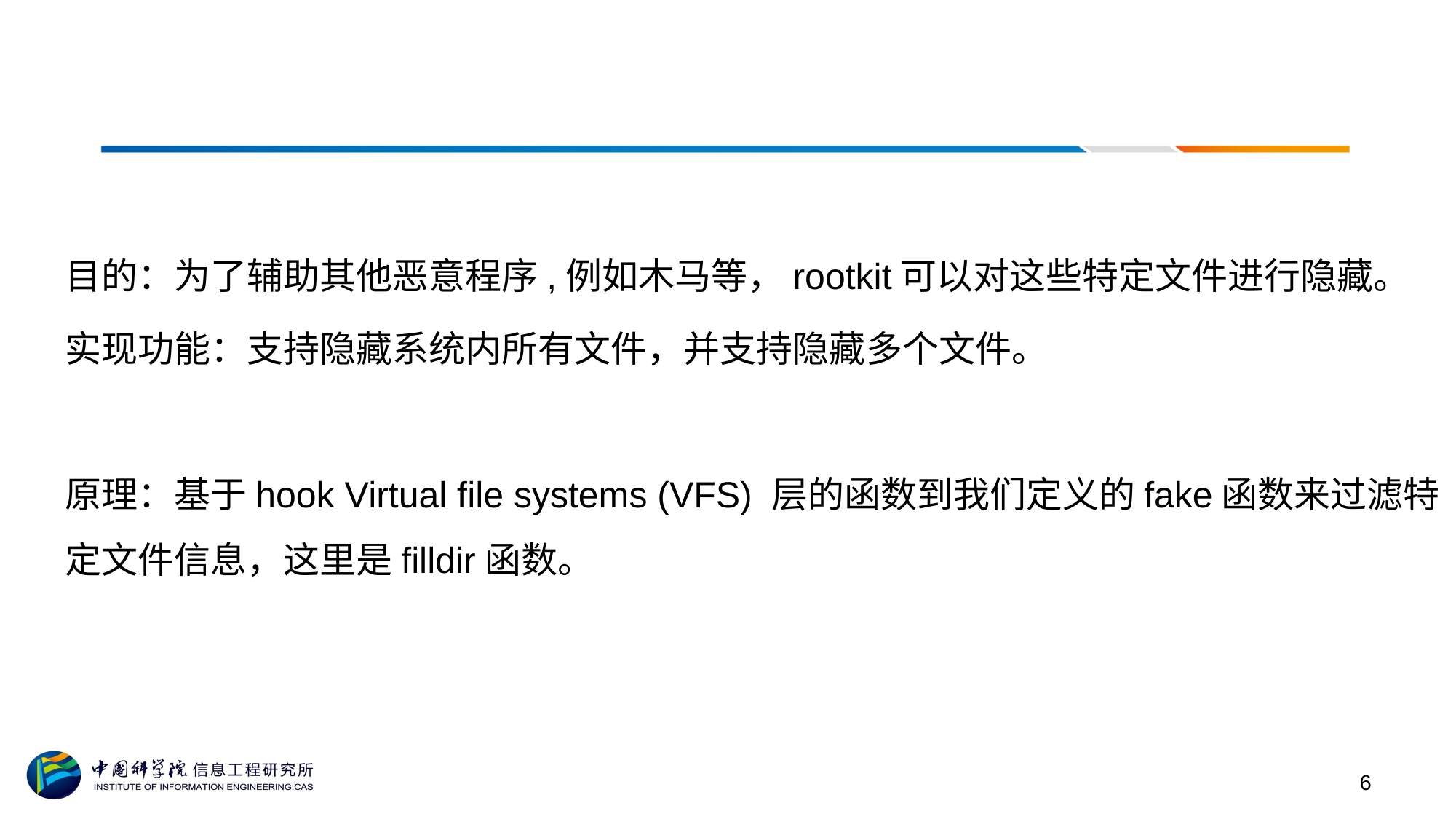

# 文件隐藏
目的：为了辅助其他恶意程序,例如木马等，rootkit可以对这些特定文件进行隐藏。
实现功能：支持隐藏系统内所有文件，并支持隐藏多个文件。

原理：基于hook Virtual file systems (VFS) 层的函数到我们定义的fake函数来过滤特定文件信息，这里是filldir函数。
6